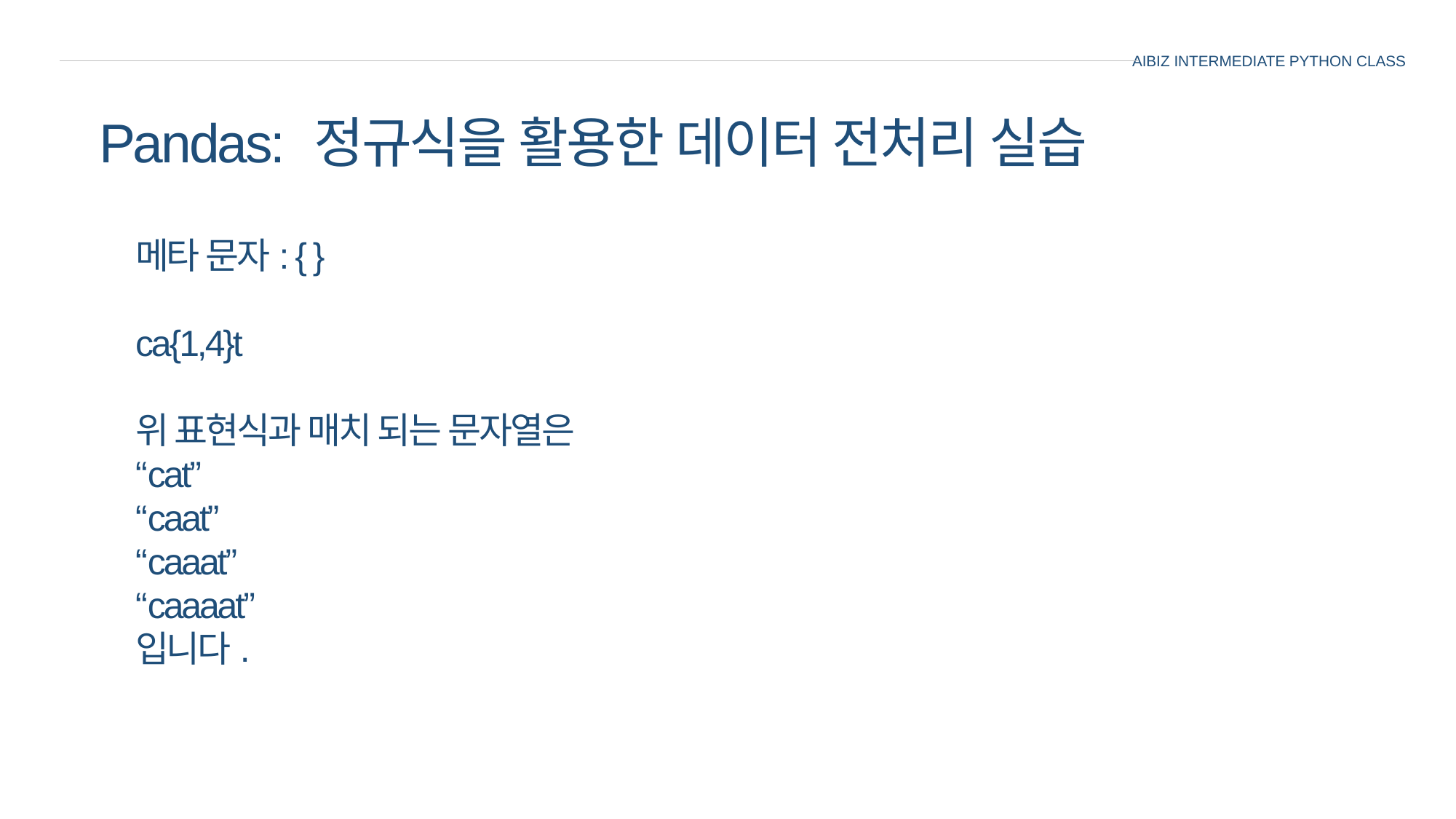

AIBIZ INTERMEDIATE PYTHON CLASS
Pandas: 정규식을 활용한 데이터 전처리 실습

메타 문자: { }

ca{1,4}t

위 표현식과 매치 되는 문자열은
“cat”
“caat”
“caaat”
“caaaat”
입니다.